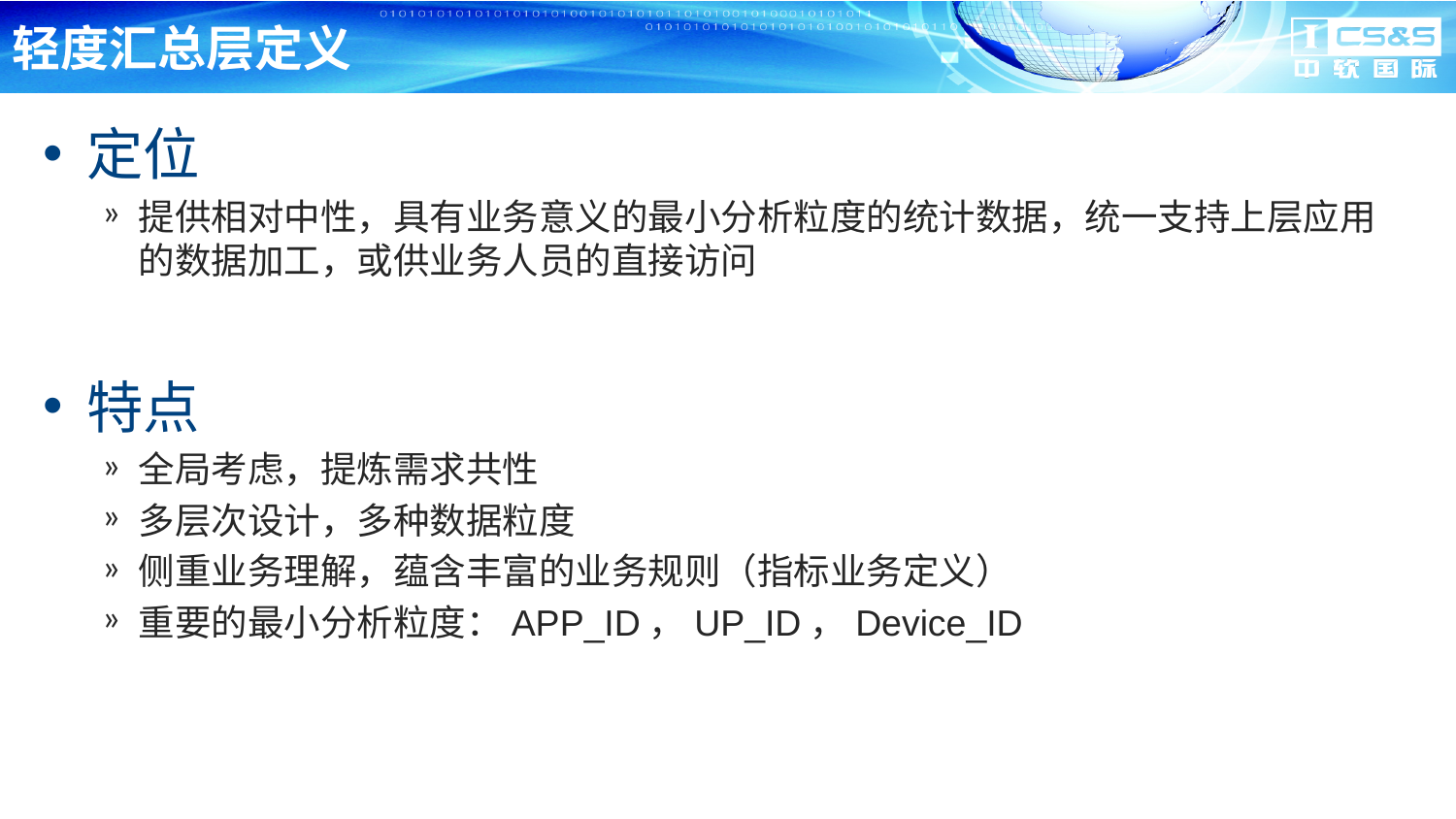

# 轻度汇总层定义
定位
提供相对中性，具有业务意义的最小分析粒度的统计数据，统一支持上层应用的数据加工，或供业务人员的直接访问

特点
全局考虑，提炼需求共性
多层次设计，多种数据粒度
侧重业务理解，蕴含丰富的业务规则（指标业务定义）
重要的最小分析粒度：APP_ID，UP_ID，Device_ID